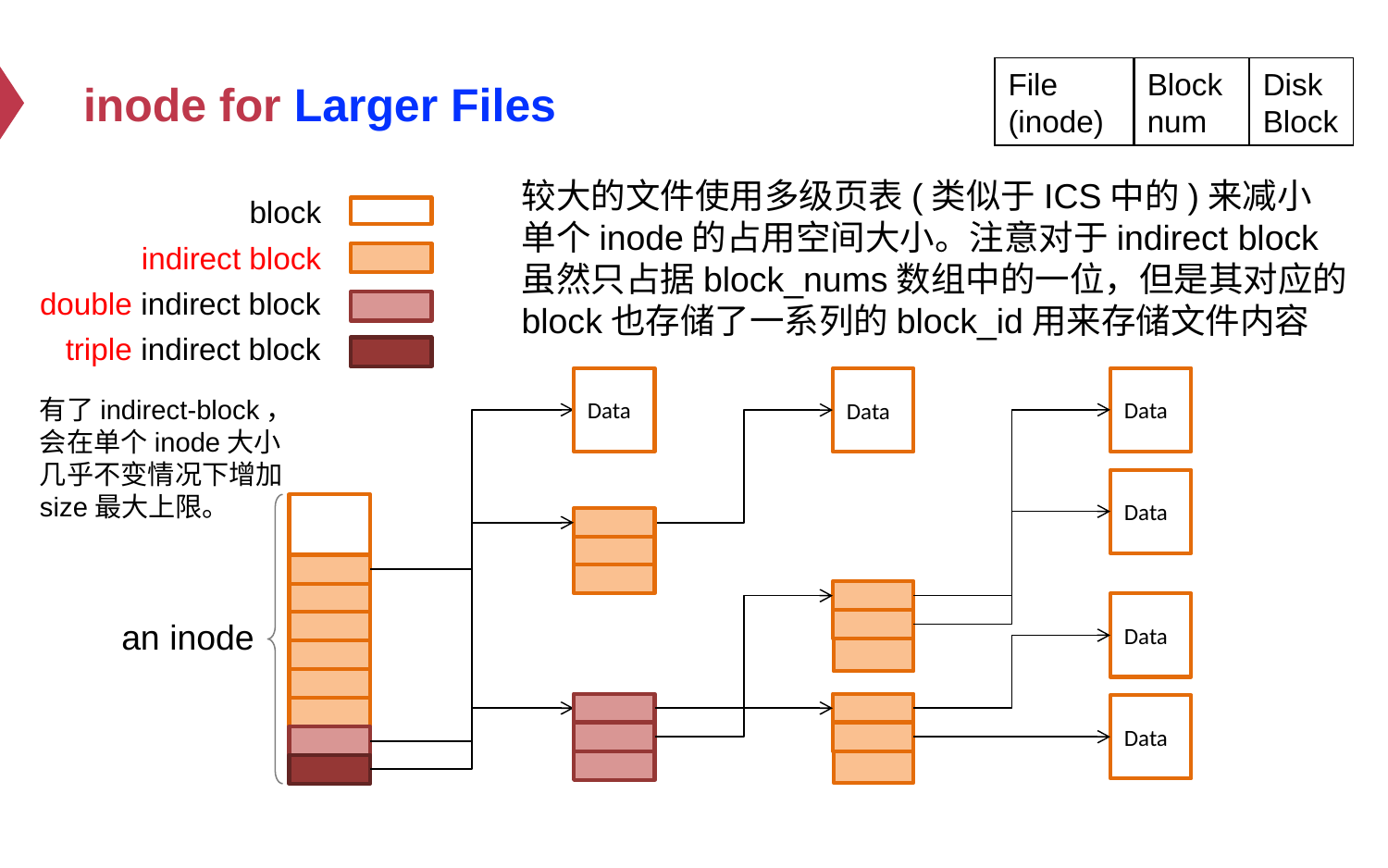

# inode for Larger Files
File
(inode)
Block num
Disk
Block
较大的文件使用多级页表(类似于ICS中的)来减小
单个inode的占用空间大小。注意对于indirect block
虽然只占据block_nums数组中的一位，但是其对应的
block也存储了一系列的block_id用来存储文件内容
block

indirect block

double indirect block

triple indirect block

Data
Data
Data
有了indirect-block，
会在单个inode大小
几乎不变情况下增加
size最大上限。
Data

Data
an inode

Data

16